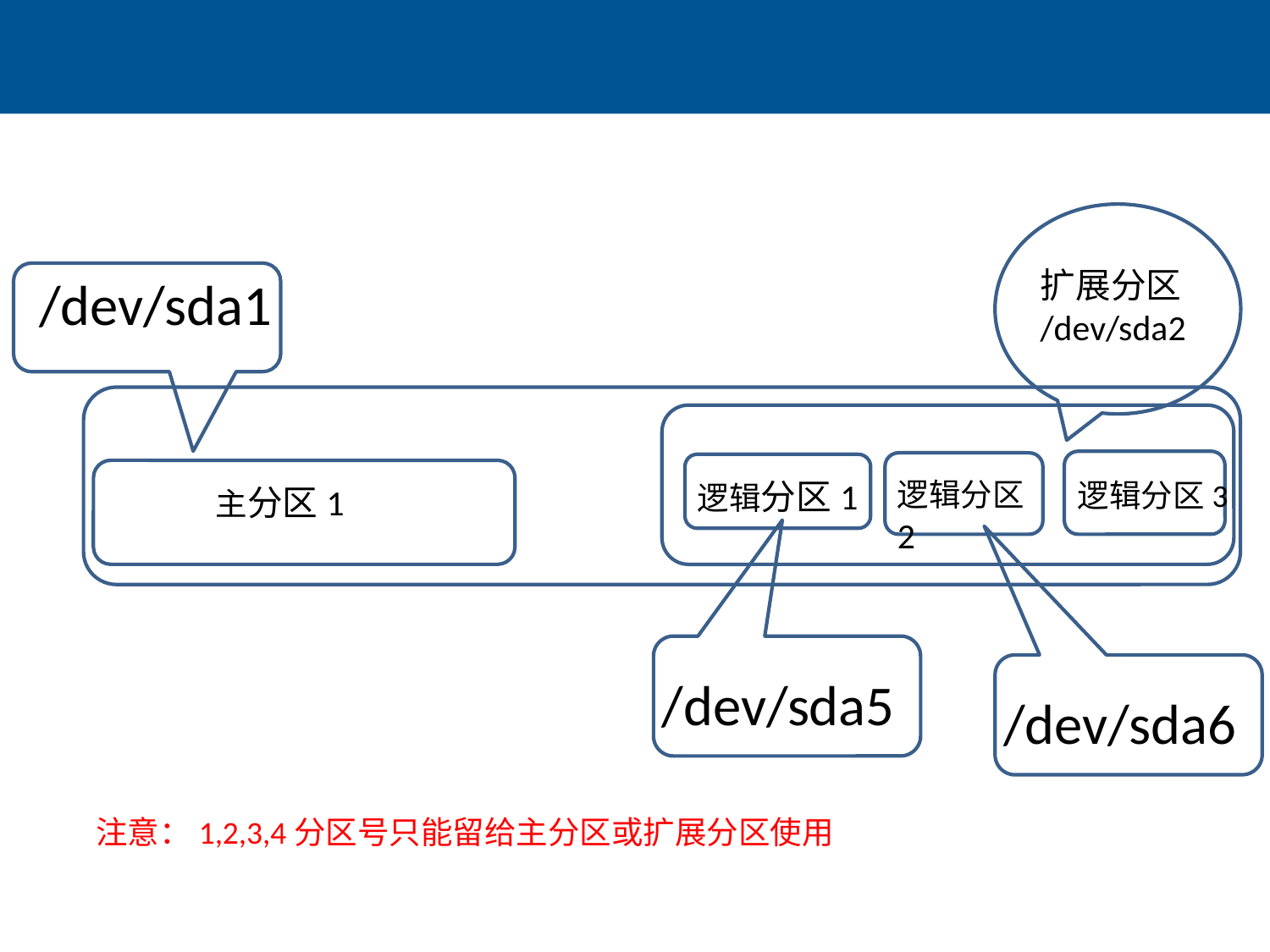

#

扩展分区
/dev/sda2

/dev/sda1

逻辑分区1
逻辑分区2
逻辑分区3
主分区1

/dev/sda5
/dev/sda6
注意：1,2,3,4分区号只能留给主分区或扩展分区使用